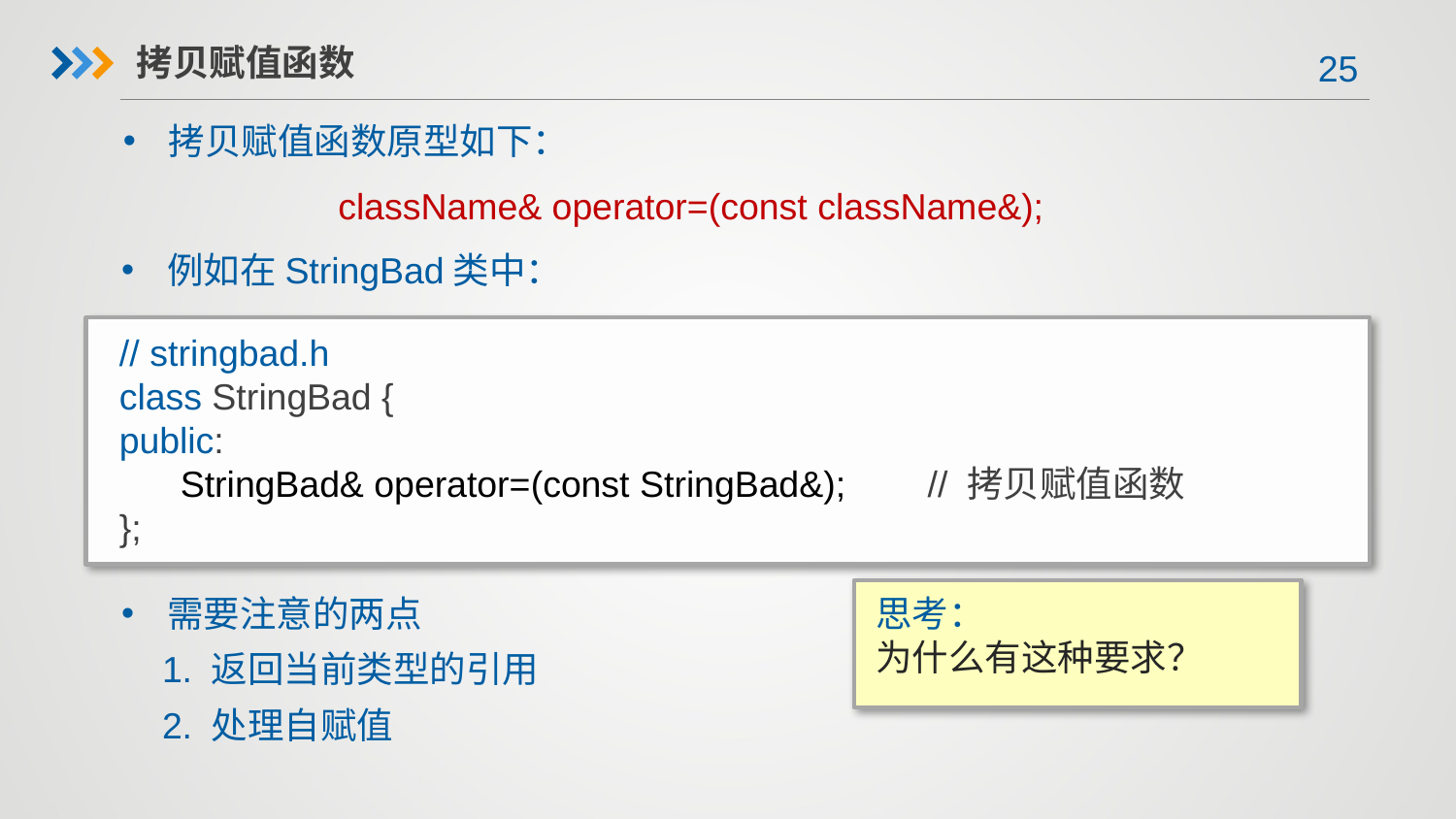

拷贝赋值函数
拷贝赋值函数原型如下：
className& operator=(const className&);
例如在StringBad类中：

// stringbad.h
class StringBad {
public:
      StringBad& operator=(const StringBad&);        // 拷贝赋值函数
};

思考：
为什么有这种要求？
需要注意的两点
    1. 返回当前类型的引用
    2. 处理自赋值